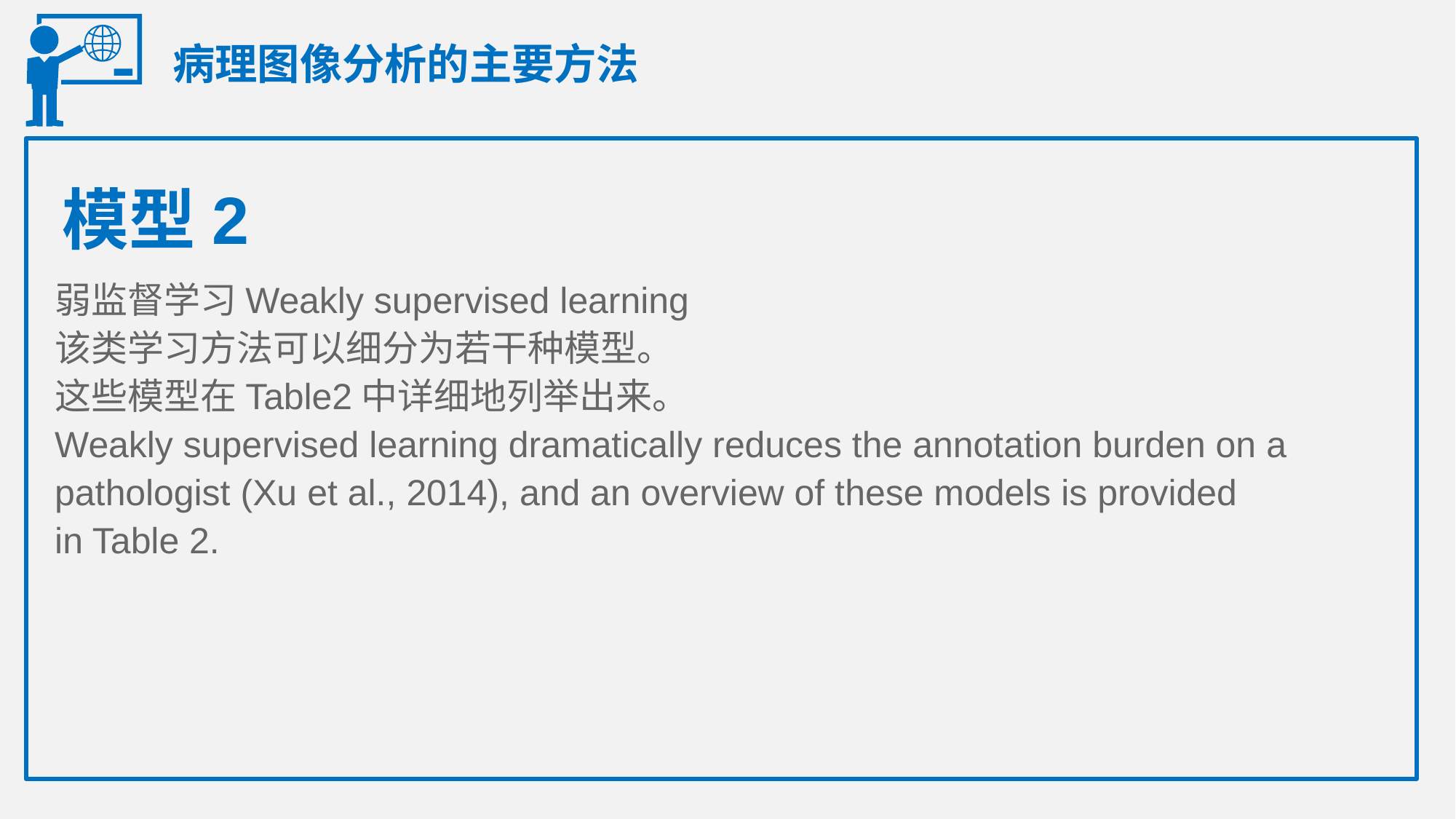

病理图像分析的主要方法

模型2
弱监督学习Weakly supervised learning
该类学习方法可以细分为若干种模型。
这些模型在Table2中详细地列举出来。
Weakly supervised learning dramatically reduces the annotation burden on a pathologist (Xu et al., 2014), and an overview of these models is provided
in Table 2.